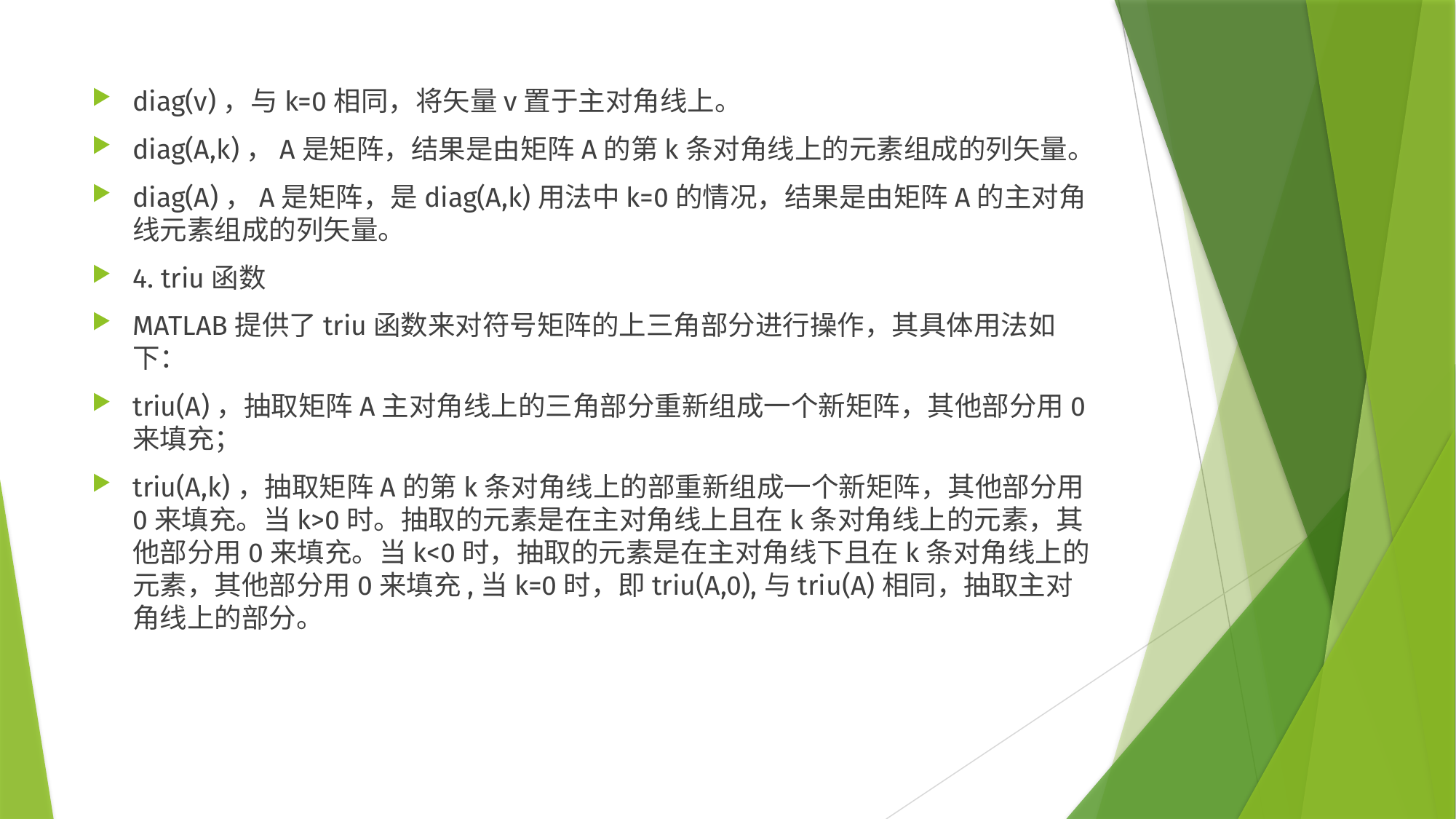

diag(v)，与k=0相同，将矢量v置于主对角线上。
diag(A,k)，A是矩阵，结果是由矩阵A的第k条对角线上的元素组成的列矢量。
diag(A)，A是矩阵，是diag(A,k)用法中k=0的情况，结果是由矩阵A的主对角线元素组成的列矢量。
4. triu函数
MATLAB提供了triu函数来对符号矩阵的上三角部分进行操作，其具体用法如下：
triu(A)，抽取矩阵A主对角线上的三角部分重新组成一个新矩阵，其他部分用0来填充；
triu(A,k)，抽取矩阵A的第k条对角线上的部重新组成一个新矩阵，其他部分用0来填充。当k>0时。抽取的元素是在主对角线上且在k条对角线上的元素，其他部分用0来填充。当k<0时，抽取的元素是在主对角线下且在k条对角线上的元素，其他部分用0来填充,当k=0时，即triu(A,0),与triu(A)相同，抽取主对角线上的部分。